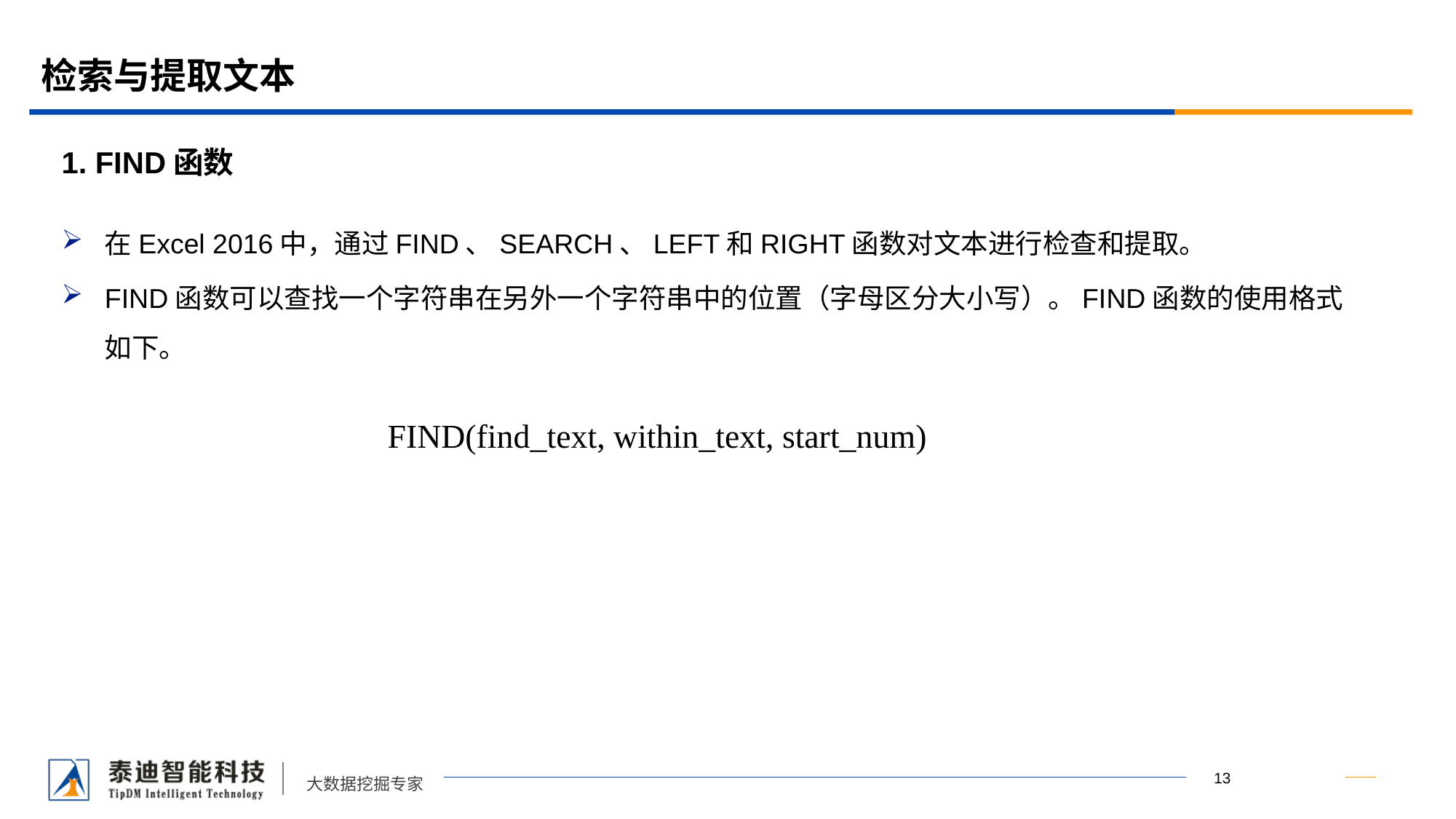

# 检索与提取文本
1. FIND函数
在Excel 2016中，通过FIND、SEARCH、LEFT和RIGHT函数对文本进行检查和提取。
FIND函数可以查找一个字符串在另外一个字符串中的位置（字母区分大小写）。FIND函数的使用格式如下。
FIND(find_text, within_text, start_num)